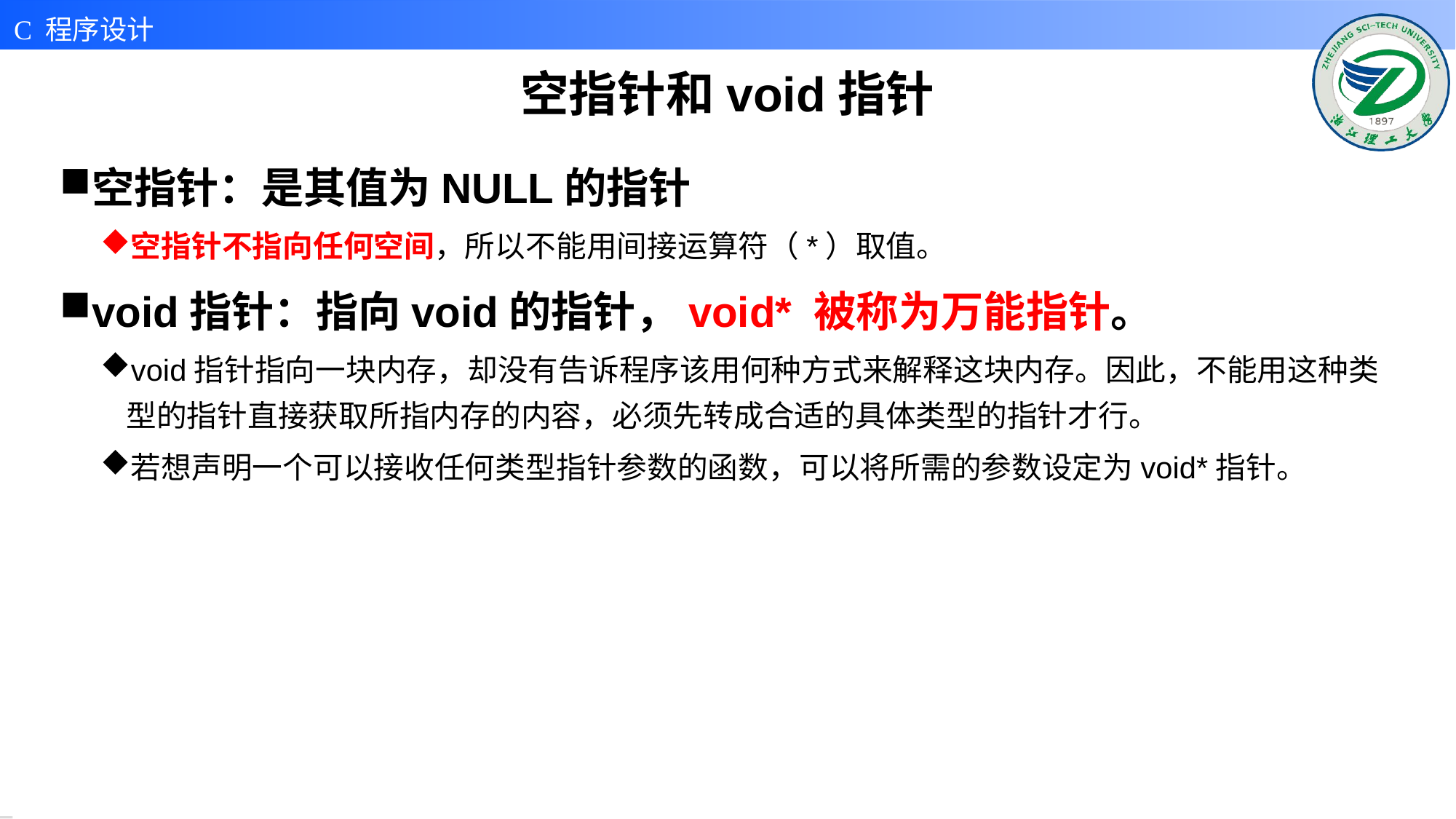

# 空指针和void指针
空指针：是其值为NULL的指针
空指针不指向任何空间，所以不能用间接运算符（*）取值。
void指针：指向void的指针，void* 被称为万能指针。
void指针指向一块内存，却没有告诉程序该用何种方式来解释这块内存。因此，不能用这种类型的指针直接获取所指内存的内容，必须先转成合适的具体类型的指针才行。
若想声明一个可以接收任何类型指针参数的函数，可以将所需的参数设定为void*指针。